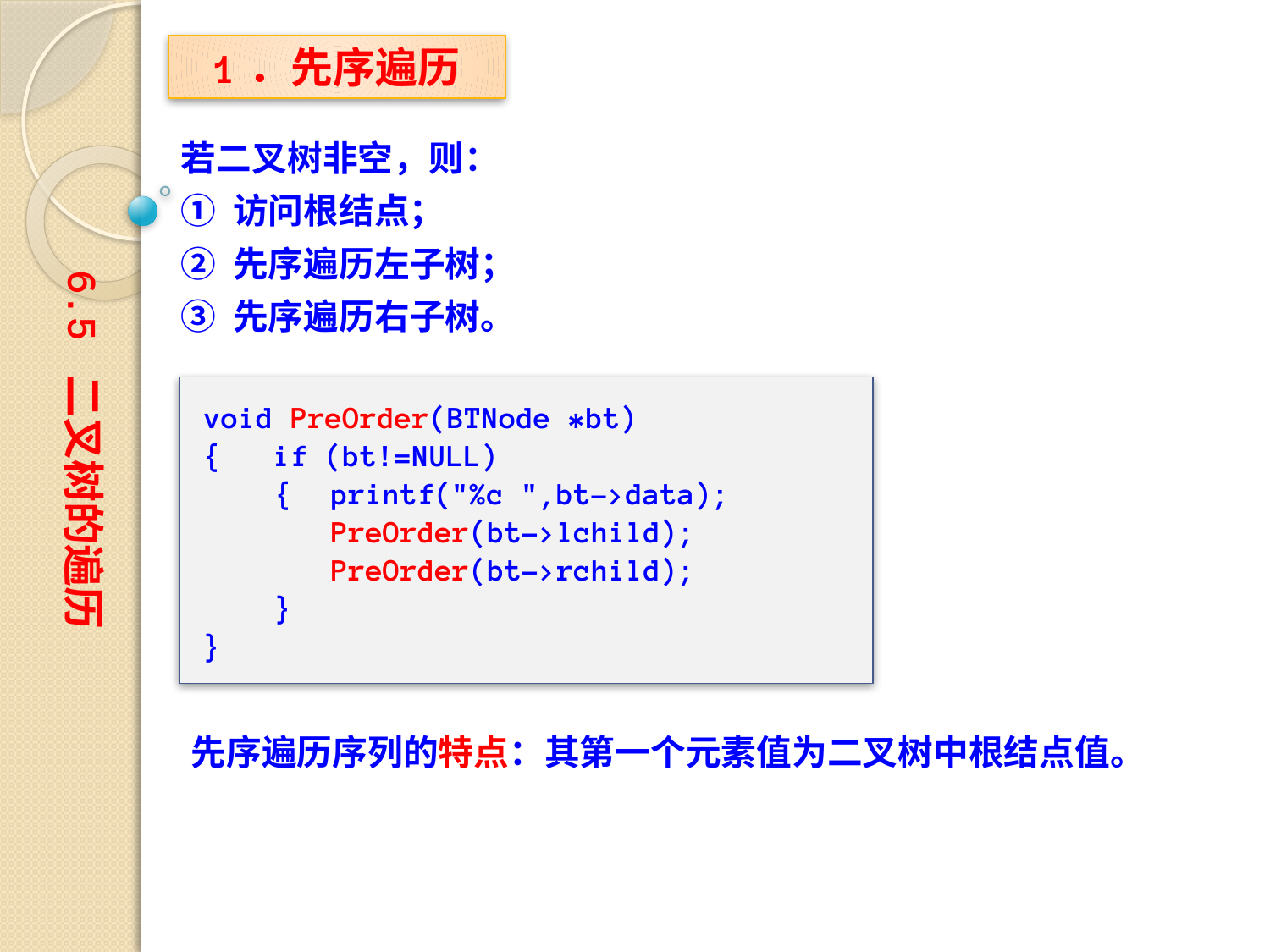

1．先序遍历
若二叉树非空，则：
① 访问根结点；
② 先序遍历左子树；
③ 先序遍历右子树。
6.5 二叉树的遍历
void PreOrder(BTNode *bt)
{   if (bt!=NULL)
　　{	printf("%c ",bt->data);
	PreOrder(bt->lchild);
	PreOrder(bt->rchild);
　　}
}
先序遍历序列的特点：其第一个元素值为二叉树中根结点值。